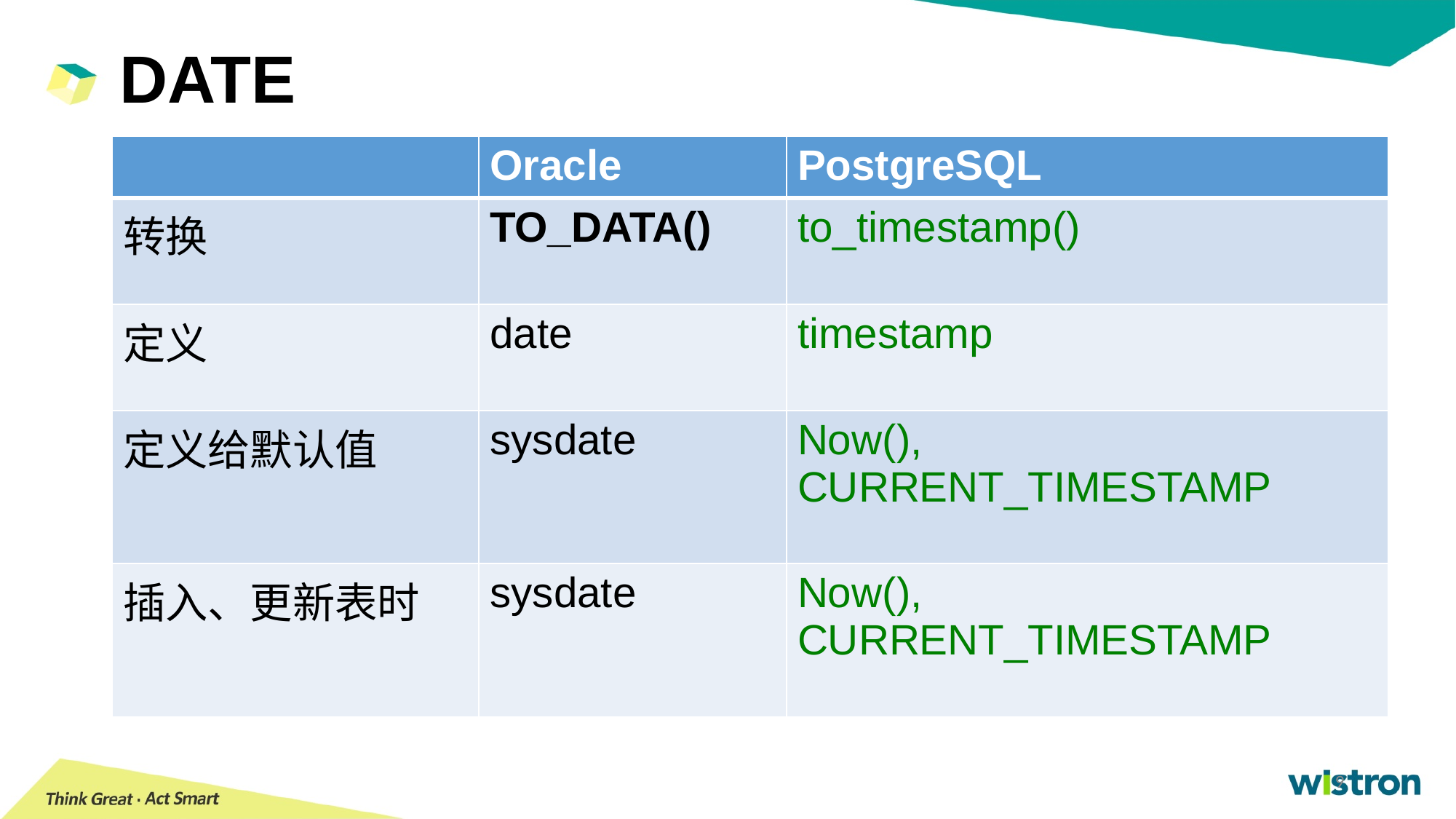

DATE
|  | Oracle | PostgreSQL |
| --- | --- | --- |
| 转换 | TO\_DATA() | to\_timestamp() |
| 定义 | date | timestamp |
| 定义给默认值 | sysdate | Now(), CURRENT\_TIMESTAMP |
| 插入、更新表时 | sysdate | Now(), CURRENT\_TIMESTAMP |
9